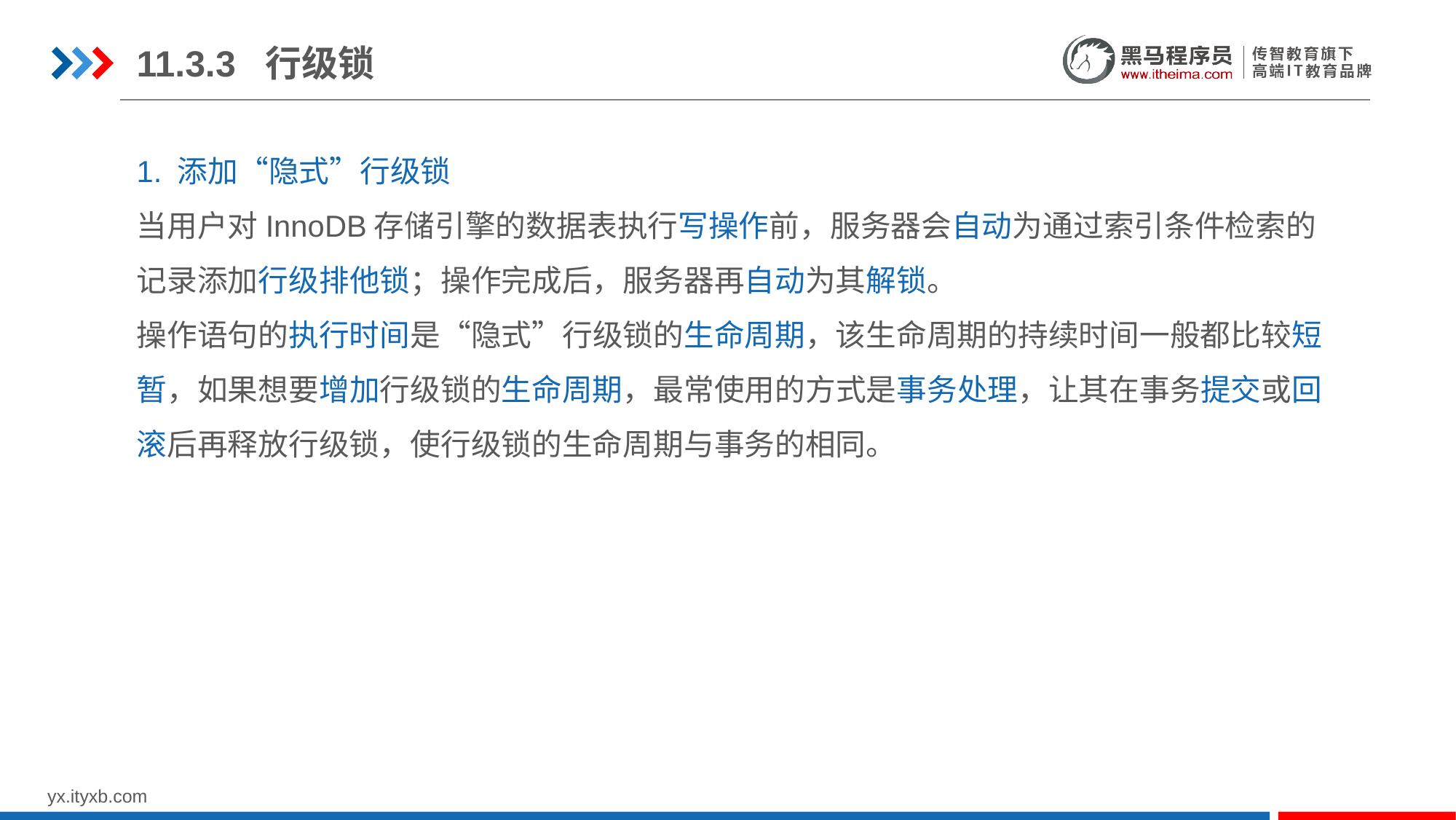

11.3.3  行级锁
1. 添加“隐式”行级锁
当用户对InnoDB存储引擎的数据表执行写操作前，服务器会自动为通过索引条件检索的记录添加行级排他锁；操作完成后，服务器再自动为其解锁。
操作语句的执行时间是“隐式”行级锁的生命周期，该生命周期的持续时间一般都比较短暂，如果想要增加行级锁的生命周期，最常使用的方式是事务处理，让其在事务提交或回滚后再释放行级锁，使行级锁的生命周期与事务的相同。